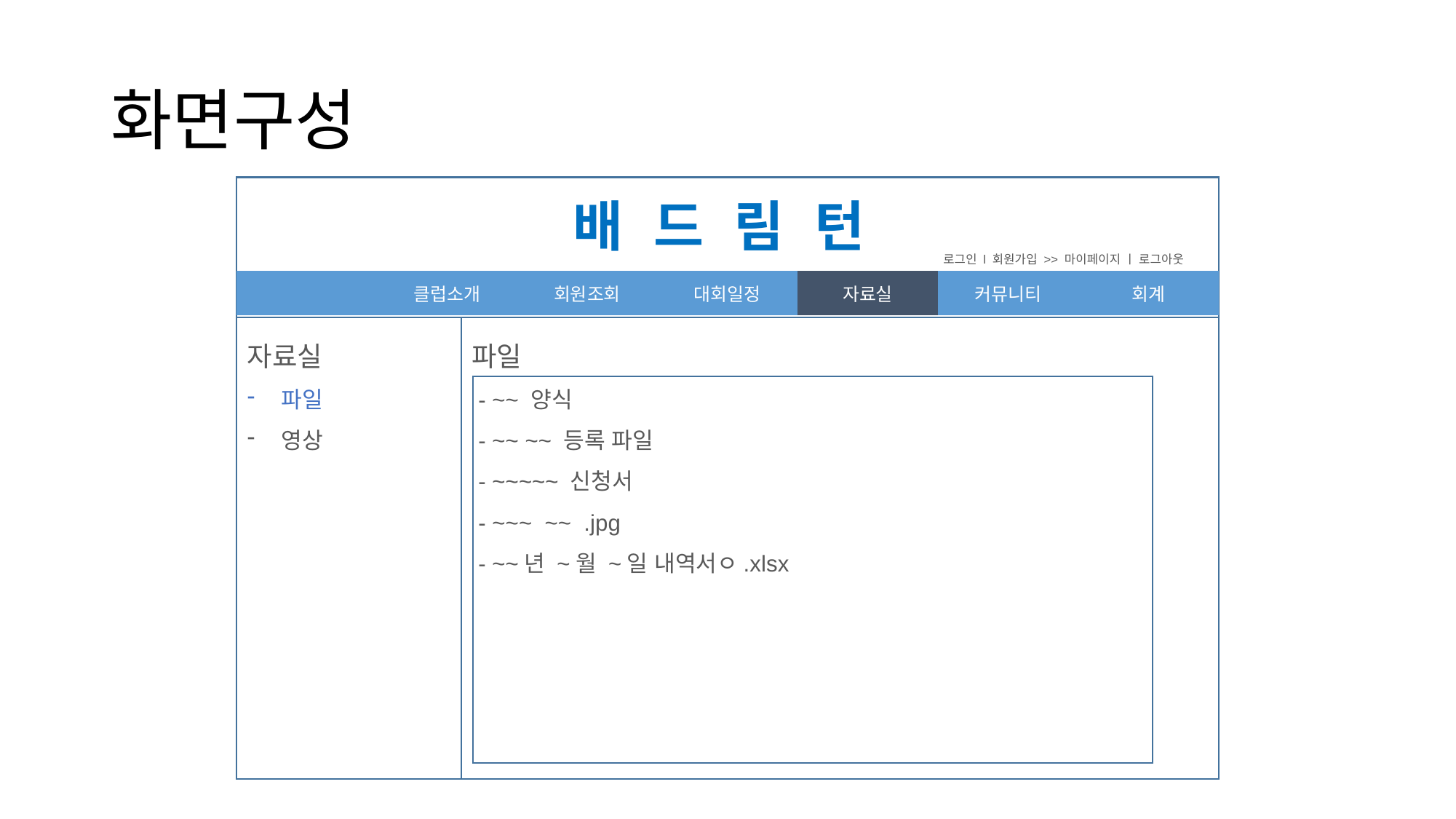

# 화면구성

배드림턴
로그인 l 회원가입 >> 마이페이지 ㅣ 로그아웃
|  | 클럽소개 | 회원조회 | 대회일정 | 자료실 | 커뮤니티 | 회계 |
| --- | --- | --- | --- | --- | --- | --- |
자료실
파일
영상

파일
 - ~~ 양식
 - ~~ ~~ 등록 파일
 - ~~~~~ 신청서
 - ~~~  ~~  .jpg
 - ~~년 ~월 ~일 내역서ㅇ.xlsx